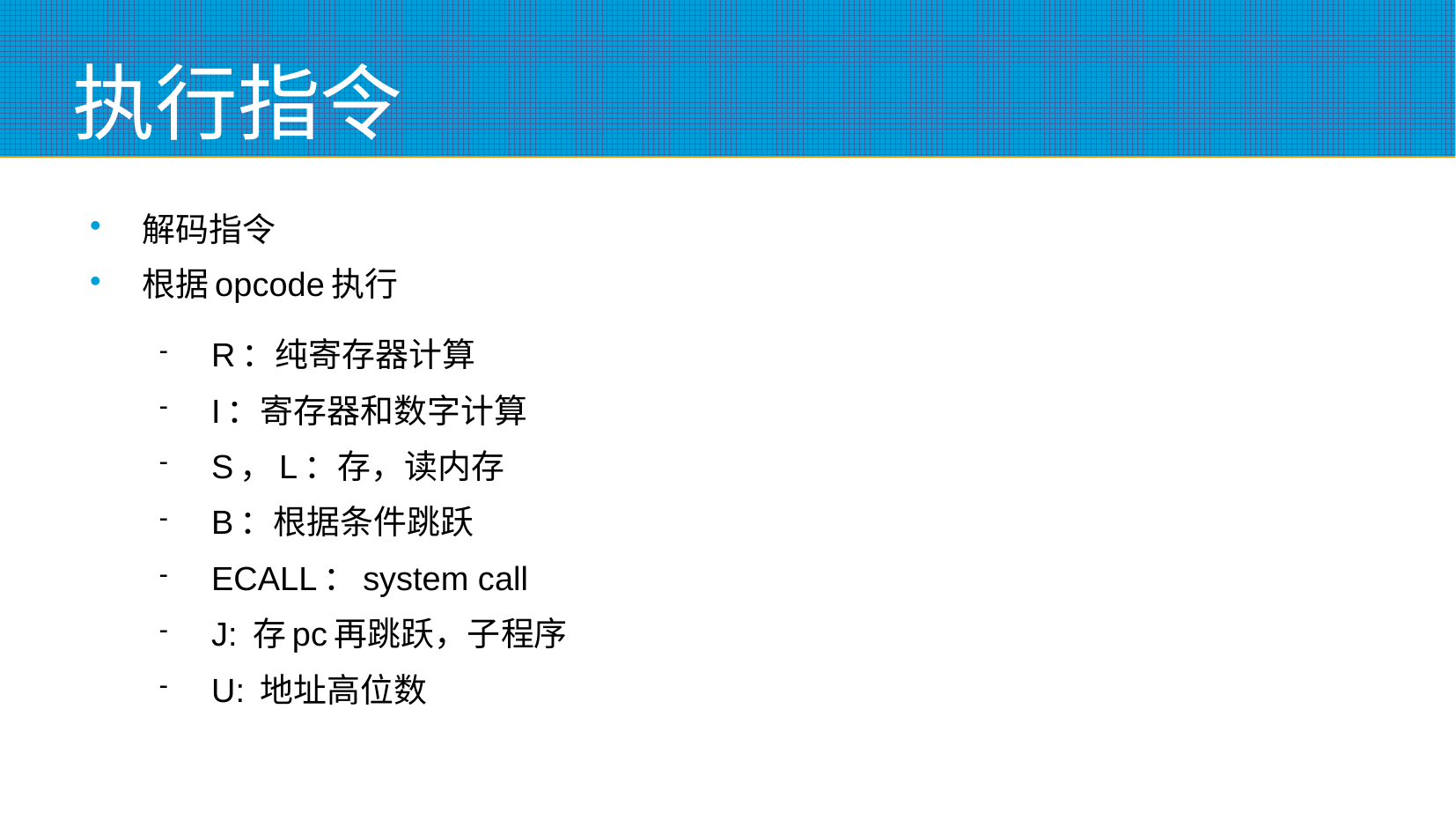

# 执行指令
解码指令
根据opcode执行
R：纯寄存器计算
I：寄存器和数字计算
S，L：存，读内存
B：根据条件跳跃
ECALL：system call
J: 存pc再跳跃，子程序
U: 地址高位数